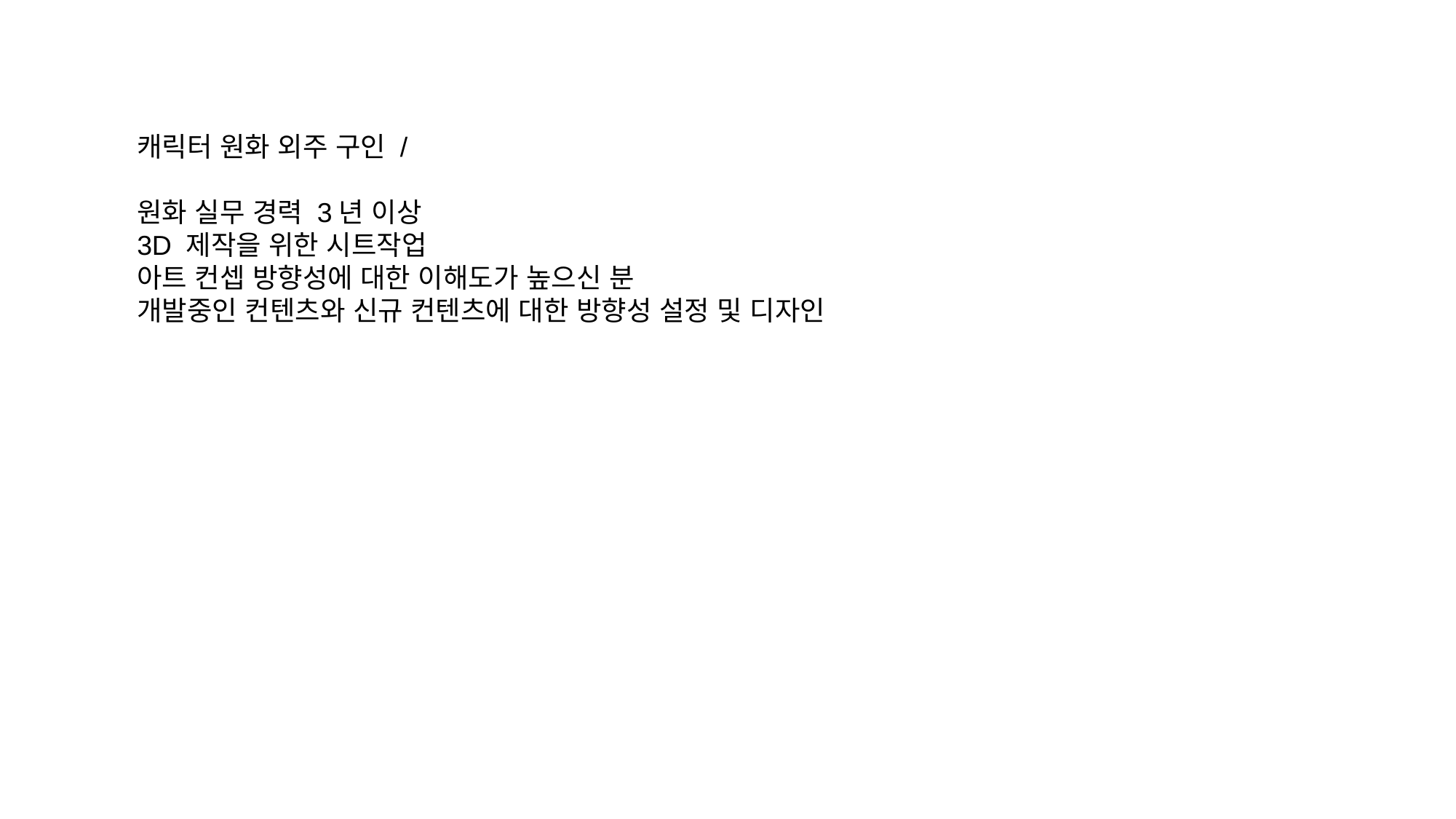

캐릭터 원화 외주 구인 /

원화 실무 경력 3년 이상
3D 제작을 위한 시트작업
아트 컨셉 방향성에 대한 이해도가 높으신 분
개발중인 컨텐츠와 신규 컨텐츠에 대한 방향성 설정 및 디자인